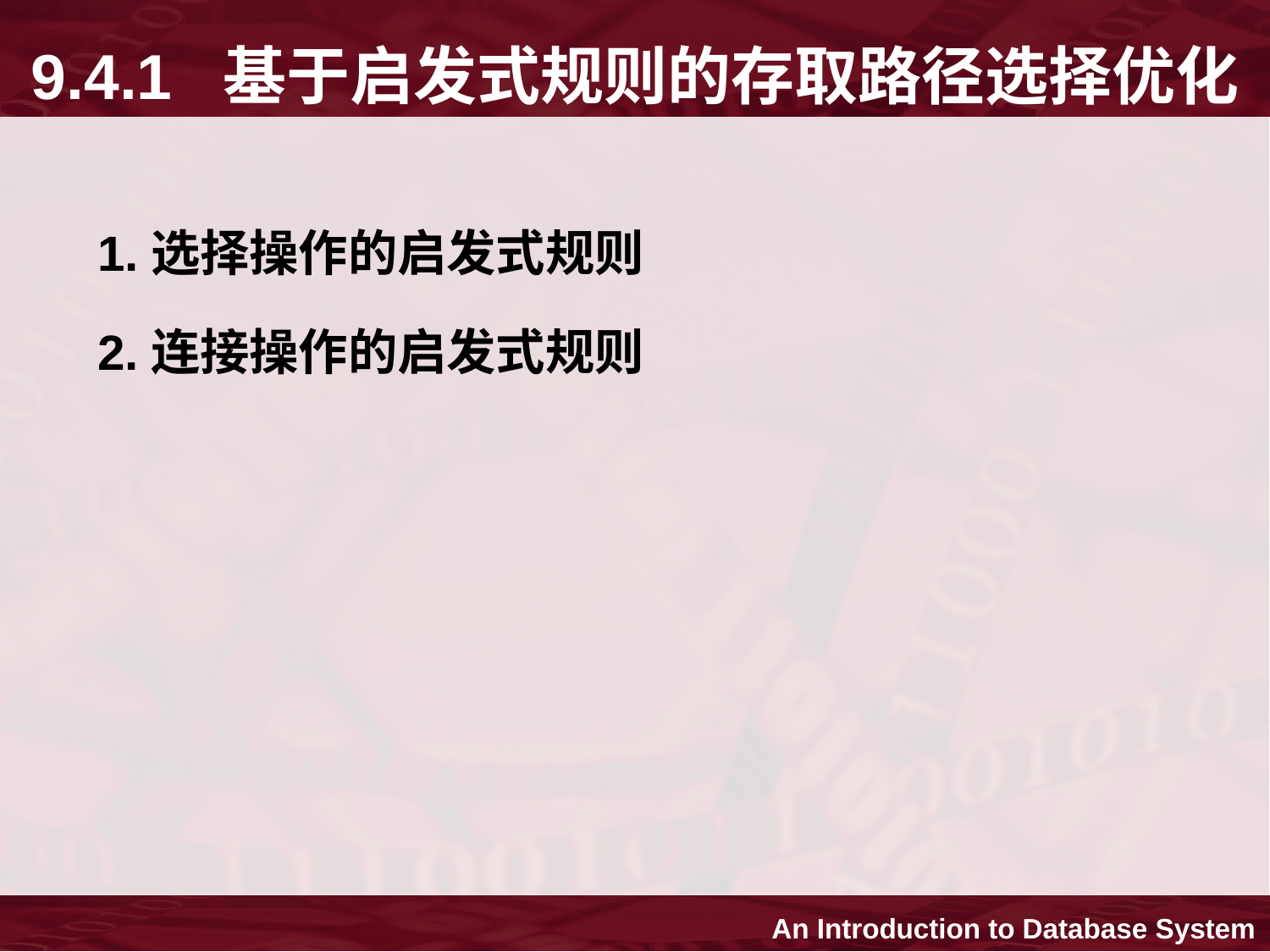

# 9.4.1  基于启发式规则的存取路径选择优化
1.选择操作的启发式规则
2.连接操作的启发式规则